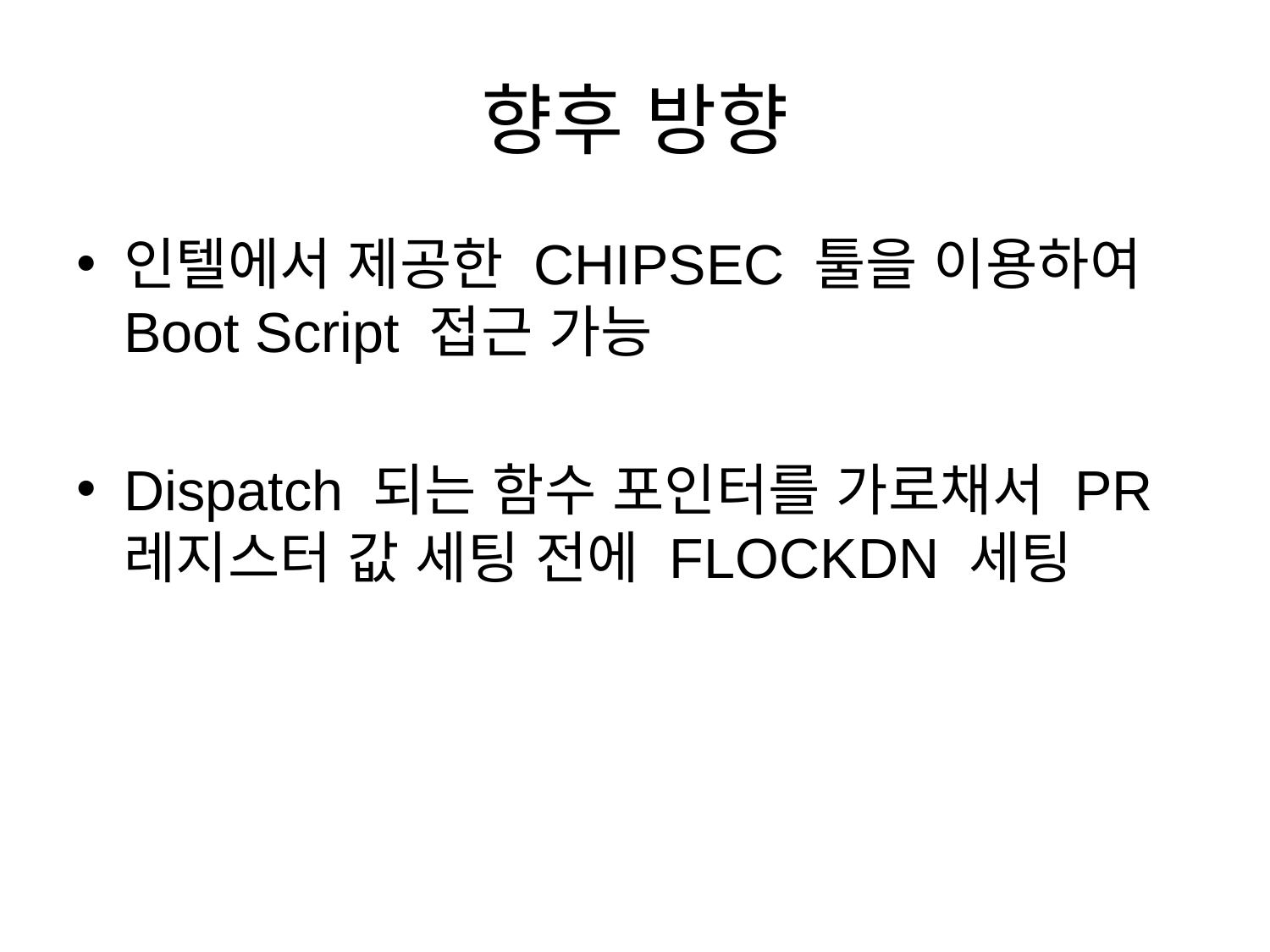

# 향후 방향
인텔에서 제공한 CHIPSEC 툴을 이용하여 Boot Script 접근 가능

Dispatch 되는 함수 포인터를 가로채서 PR 레지스터 값 세팅 전에 FLOCKDN 세팅